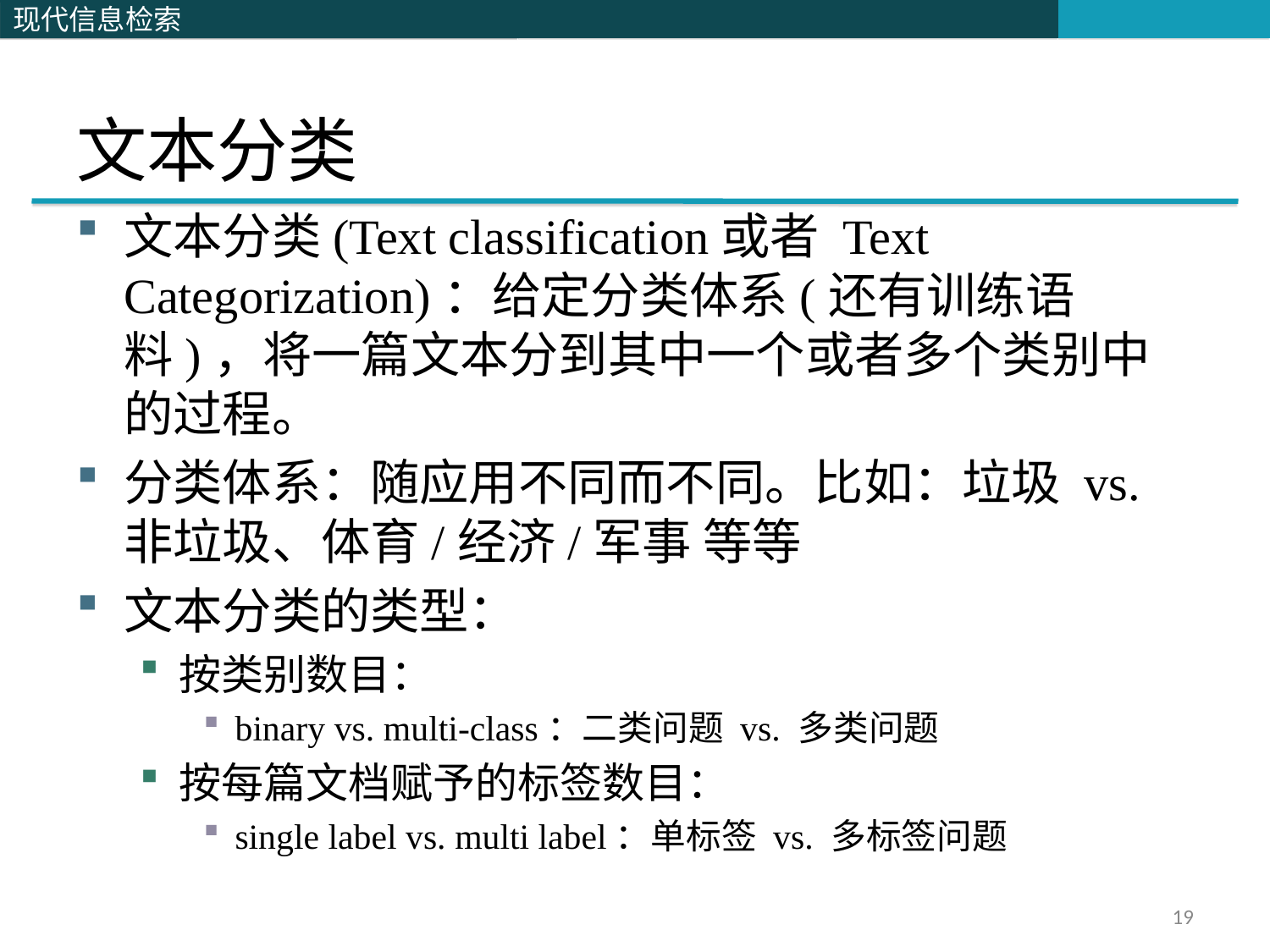

# 文本分类
文本分类(Text classification或者 Text Categorization)：给定分类体系(还有训练语料)，将一篇文本分到其中一个或者多个类别中的过程。
分类体系：随应用不同而不同。比如：垃圾 vs. 非垃圾、体育/经济/军事 等等
文本分类的类型：
按类别数目：
binary vs. multi-class：二类问题 vs. 多类问题
按每篇文档赋予的标签数目：
single label vs. multi label：单标签 vs. 多标签问题

19